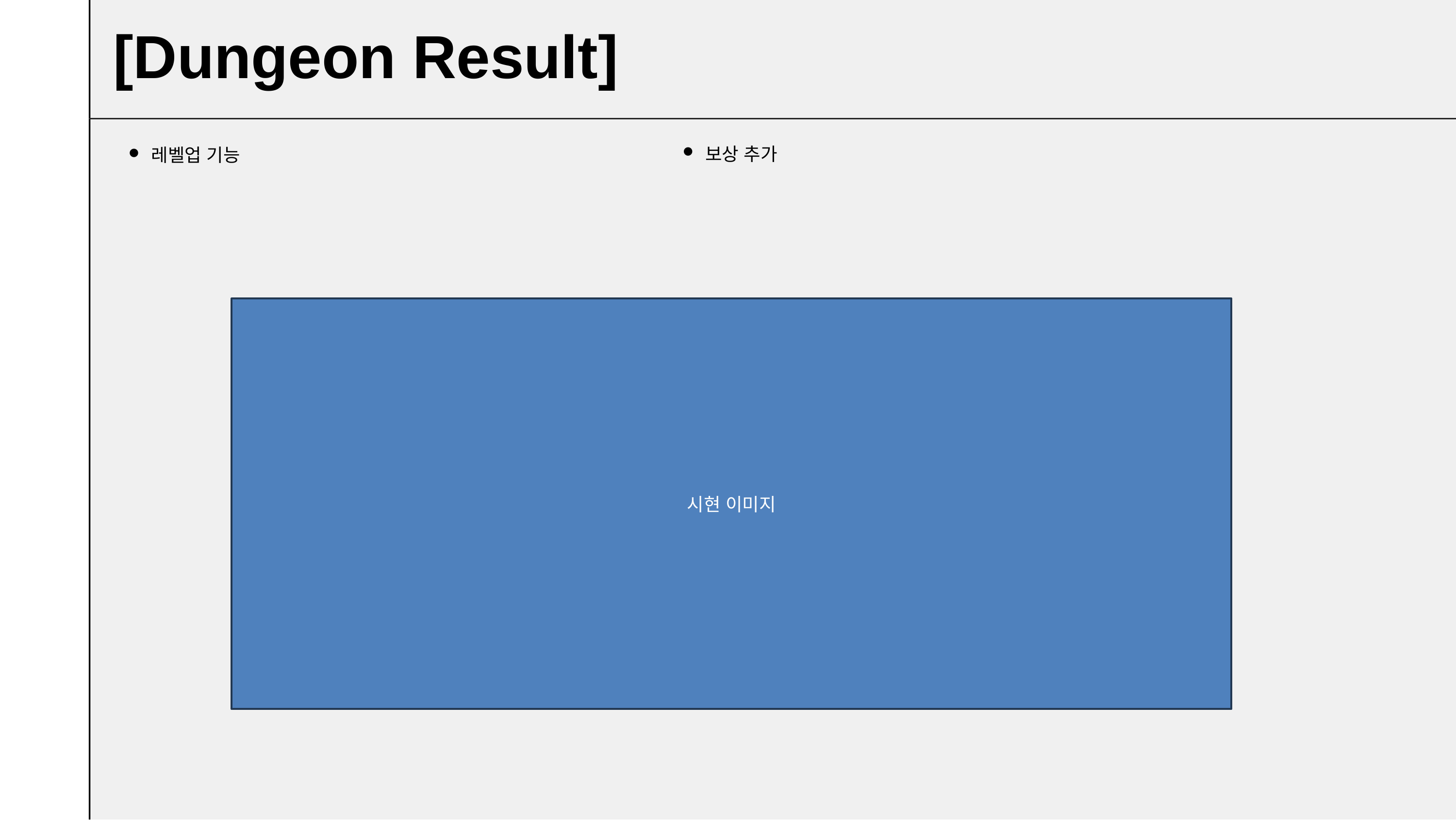

[Dungeon Result]
보상 추가
레벨업 기능
시현 이미지